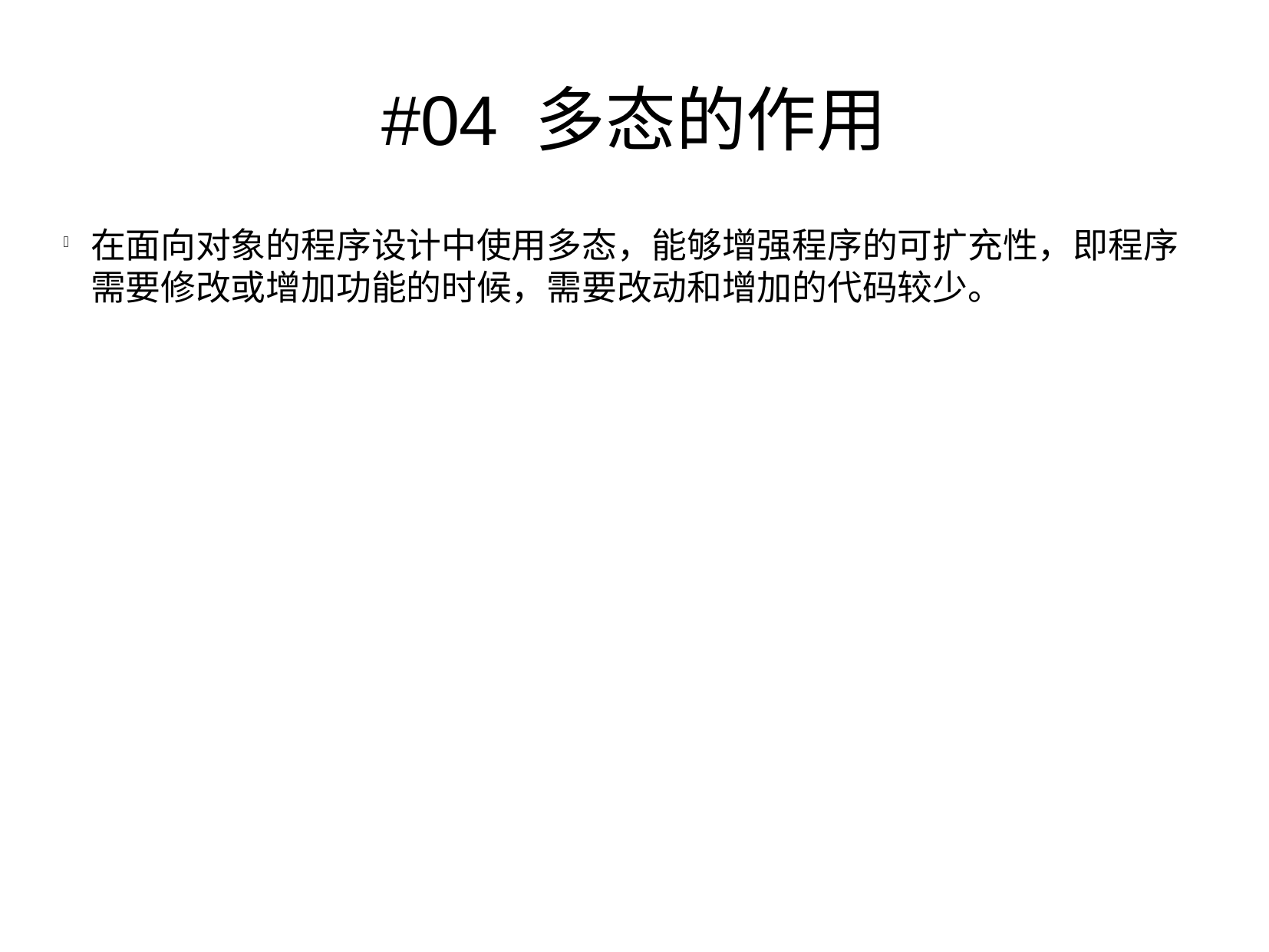

#04 多态的作用
在面向对象的程序设计中使用多态，能够增强程序的可扩充性，即程序需要修改或增加功能的时候，需要改动和增加的代码较少。